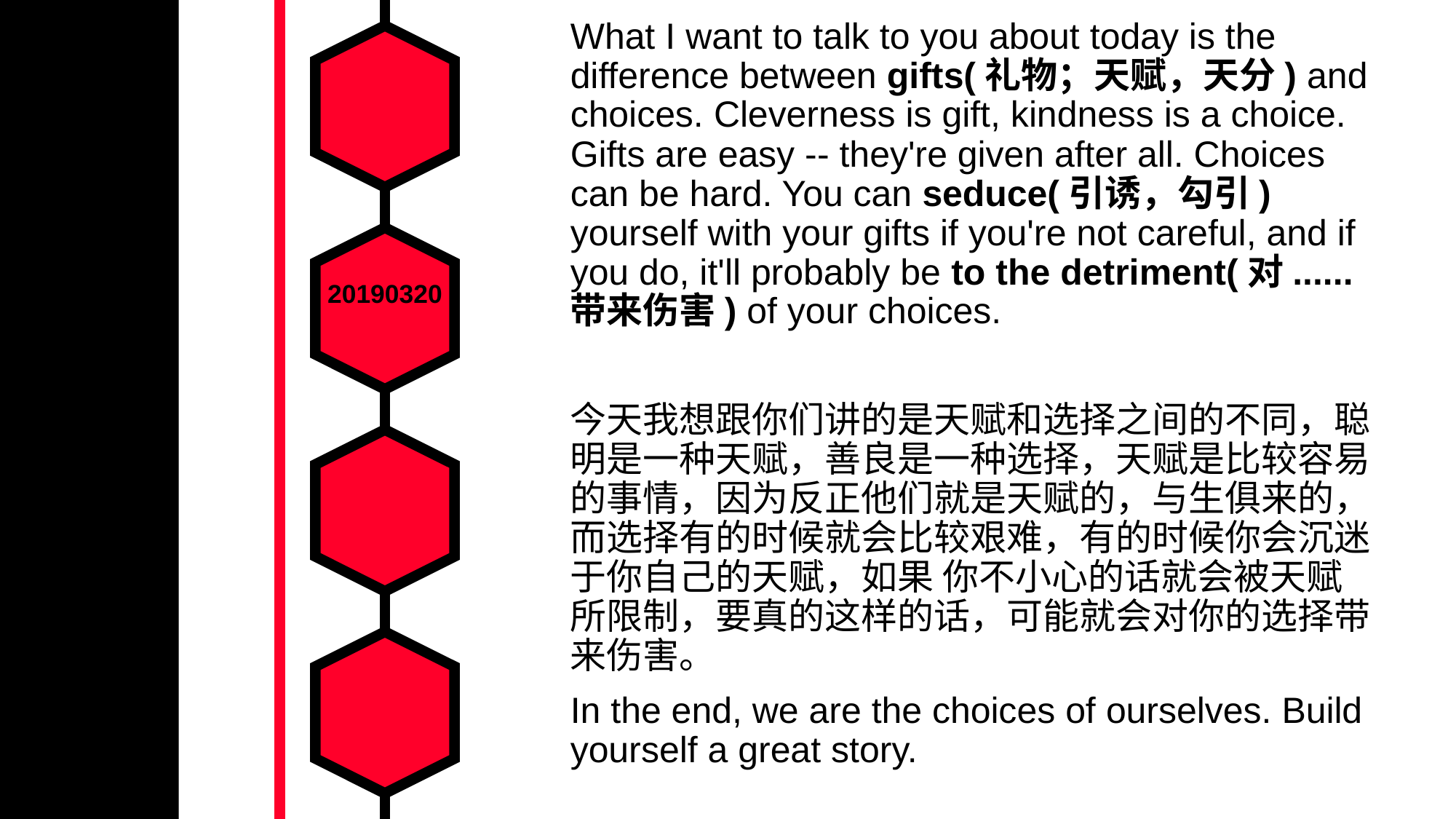

#
What I want to talk to you about today is the difference between gifts(礼物；天赋，天分) and choices. Cleverness is gift, kindness is a choice. Gifts are easy -- they're given after all. Choices can be hard. You can seduce(引诱，勾引) yourself with your gifts if you're not careful, and if you do, it'll probably be to the detriment(对......带来伤害) of your choices.

今天我想跟你们讲的是天赋和选择之间的不同，聪明是一种天赋，善良是一种选择，天赋是比较容易的事情，因为反正他们就是天赋的，与生俱来的，而选择有的时候就会比较艰难，有的时候你会沉迷于你自己的天赋，如果 你不小心的话就会被天赋所限制，要真的这样的话，可能就会对你的选择带来伤害。
In the end, we are the choices of ourselves. Build yourself a great story.

20190320